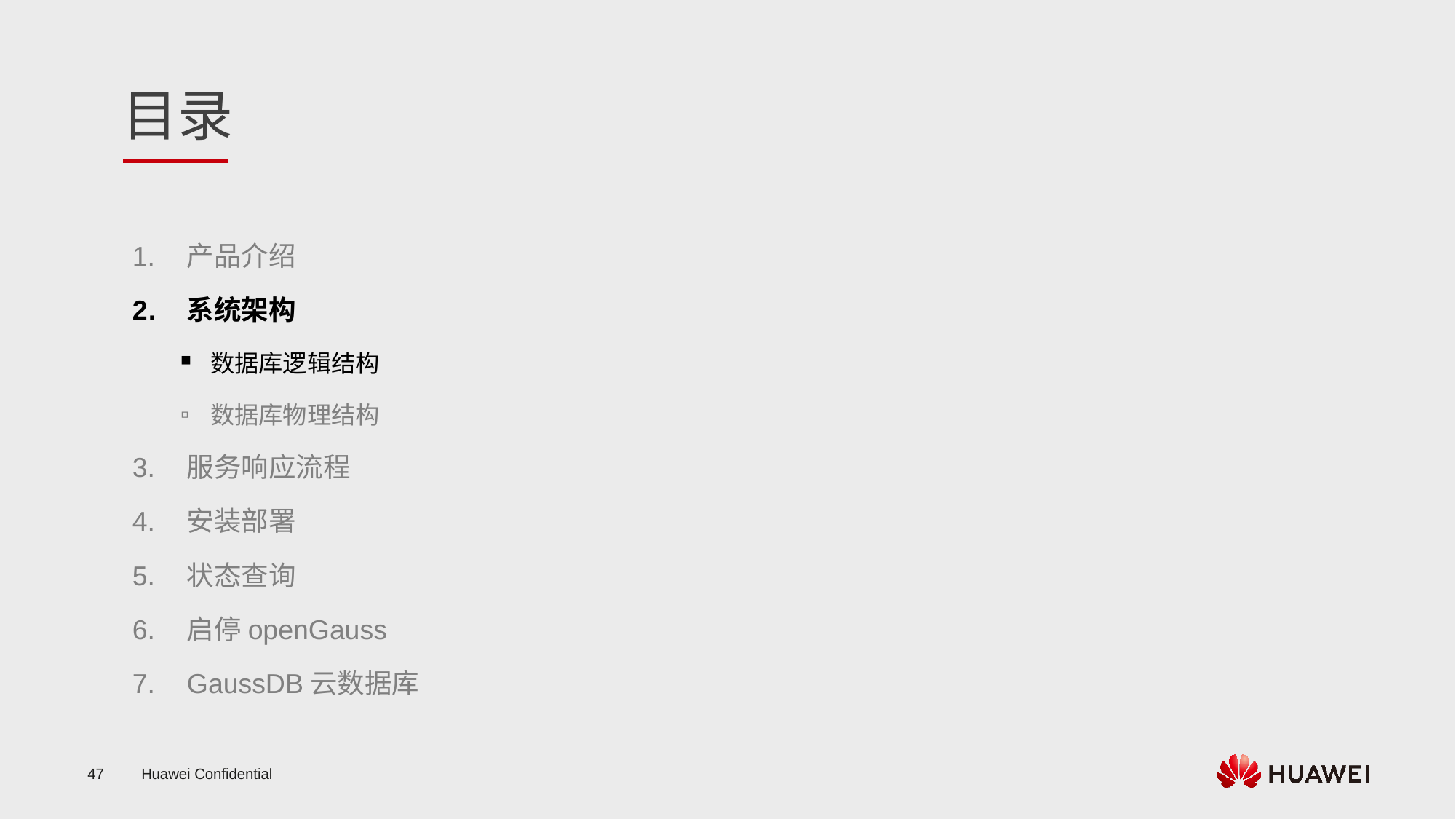

产品介绍
系统架构
数据库逻辑结构
数据库物理结构
服务响应流程
安装部署
状态查询
启停openGauss
GaussDB云数据库